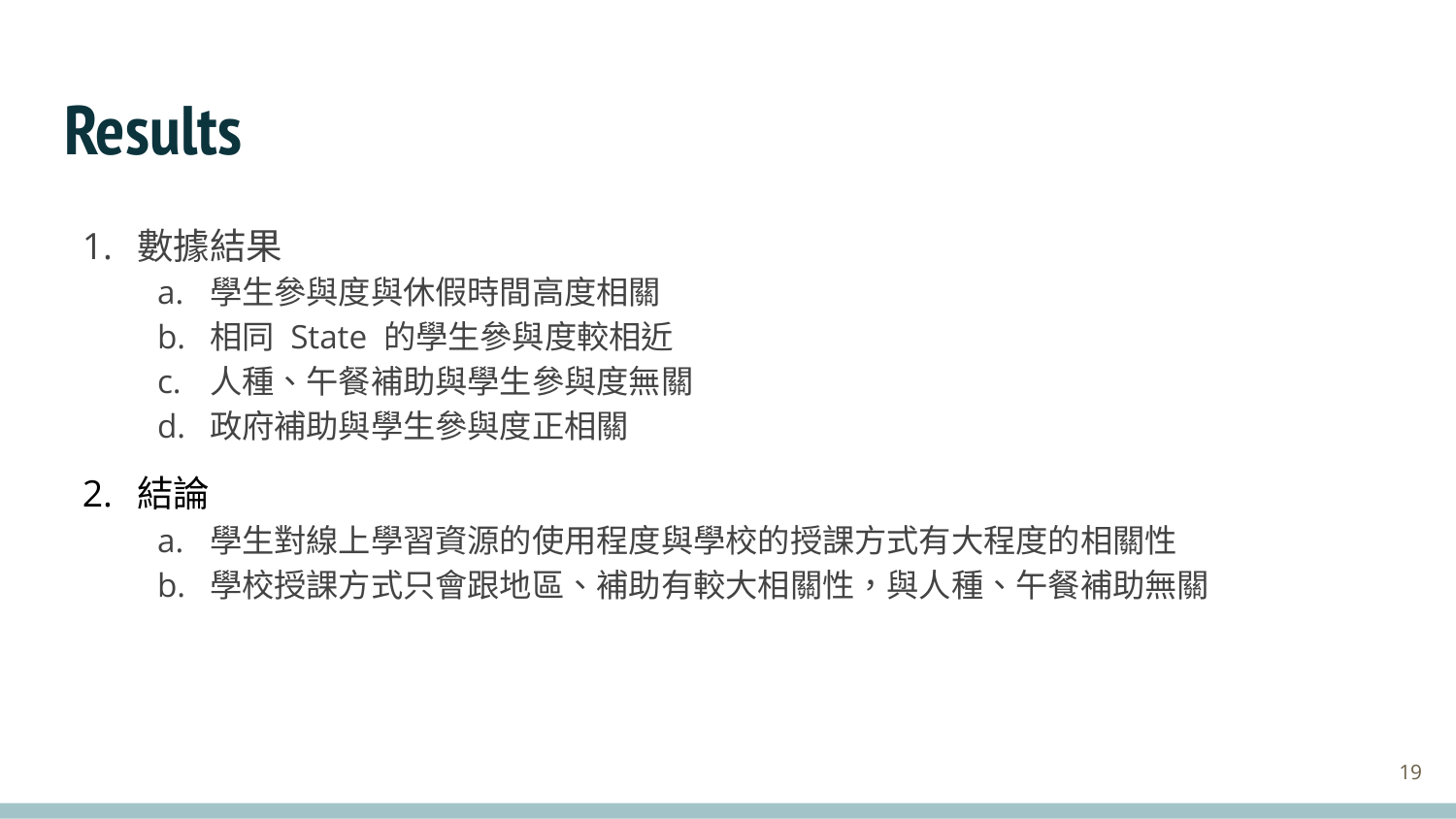

# Results
數據結果
學生參與度與休假時間高度相關
相同 State 的學生參與度較相近
人種、午餐補助與學生參與度無關
政府補助與學生參與度正相關
結論
學生對線上學習資源的使用程度與學校的授課方式有大程度的相關性
學校授課方式只會跟地區、補助有較大相關性，與人種、午餐補助無關
19